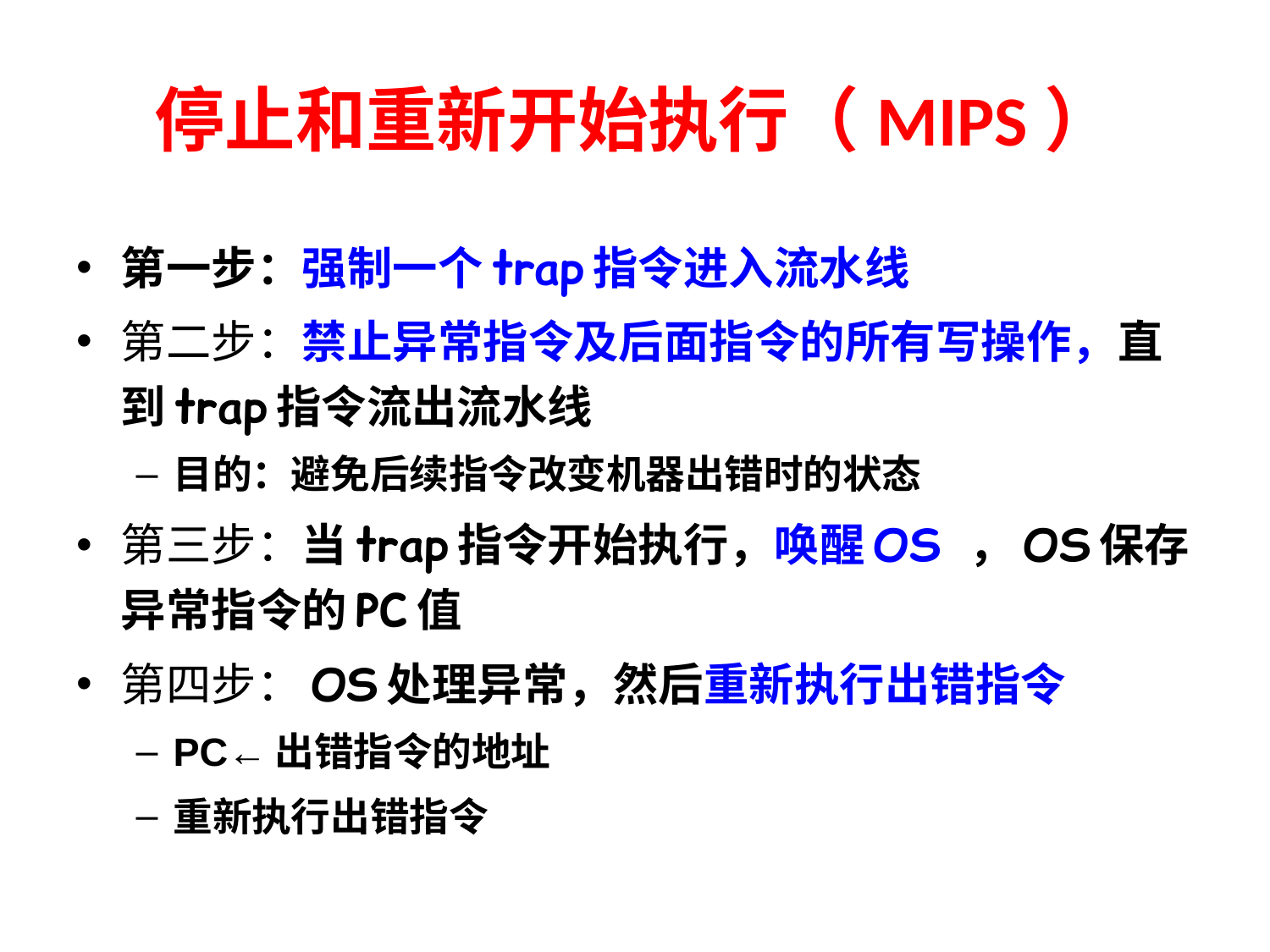

# 停止和重新开始执行（MIPS）
第一步：强制一个trap指令进入流水线
第二步：禁止异常指令及后面指令的所有写操作，直到trap指令流出流水线
目的：避免后续指令改变机器出错时的状态
第三步：当trap指令开始执行，唤醒OS ，OS保存异常指令的PC值
第四步：OS处理异常，然后重新执行出错指令
PC←出错指令的地址
重新执行出错指令
17